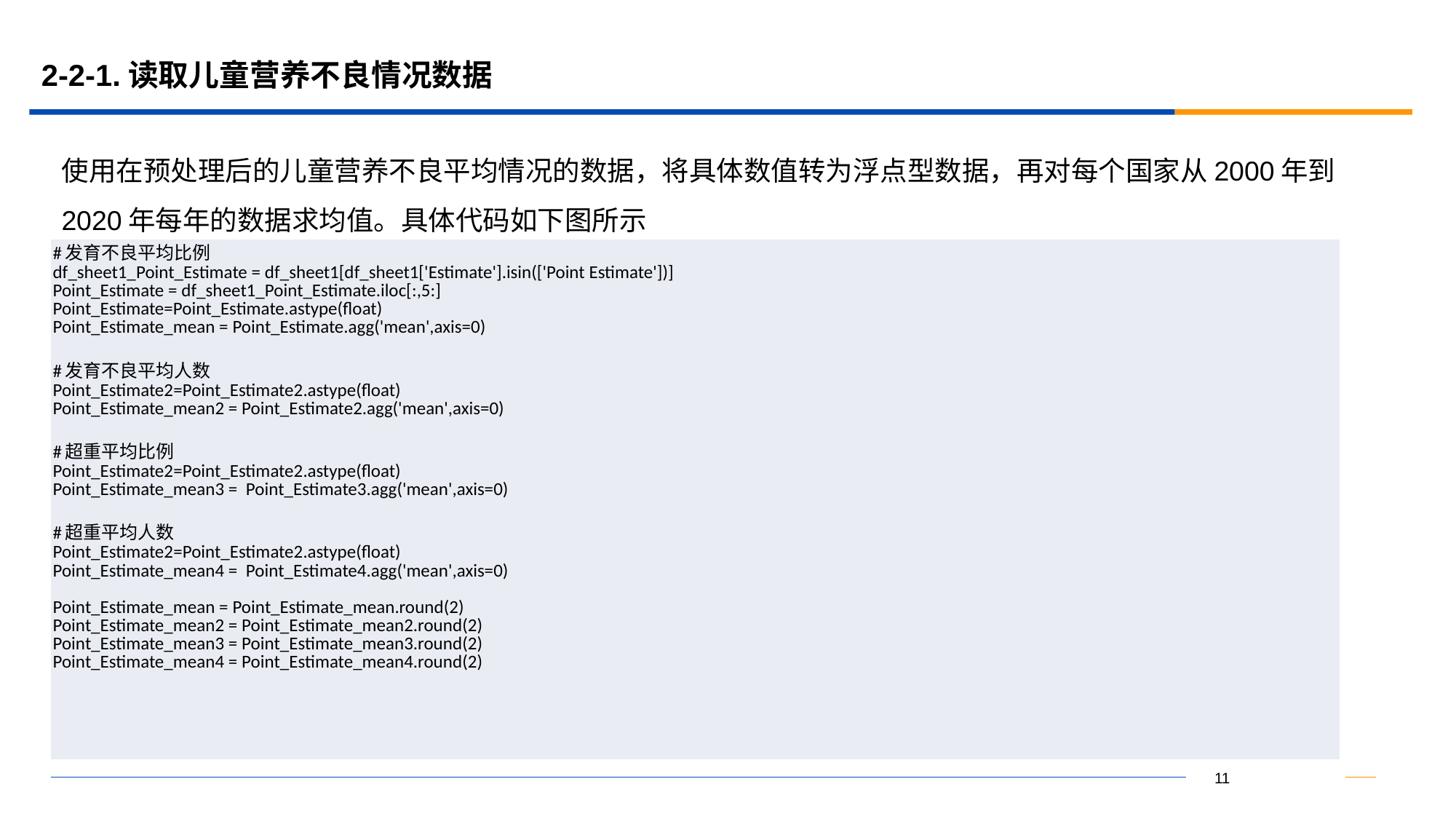

# 2-2-1.读取儿童营养不良情况数据
使用在预处理后的儿童营养不良平均情况的数据，将具体数值转为浮点型数据，再对每个国家从2000年到2020年每年的数据求均值。具体代码如下图所示

| #发育不良平均比例 df\_sheet1\_Point\_Estimate = df\_sheet1[df\_sheet1['Estimate'].isin(['Point Estimate'])] Point\_Estimate = df\_sheet1\_Point\_Estimate.iloc[:,5:] Point\_Estimate=Point\_Estimate.astype(float) Point\_Estimate\_mean = Point\_Estimate.agg('mean',axis=0)   #发育不良平均人数 Point\_Estimate2=Point\_Estimate2.astype(float) Point\_Estimate\_mean2 = Point\_Estimate2.agg('mean',axis=0)   #超重平均比例 Point\_Estimate2=Point\_Estimate2.astype(float) Point\_Estimate\_mean3 = Point\_Estimate3.agg('mean',axis=0)   #超重平均人数 Point\_Estimate2=Point\_Estimate2.astype(float) Point\_Estimate\_mean4 = Point\_Estimate4.agg('mean',axis=0)   Point\_Estimate\_mean = Point\_Estimate\_mean.round(2) Point\_Estimate\_mean2 = Point\_Estimate\_mean2.round(2) Point\_Estimate\_mean3 = Point\_Estimate\_mean3.round(2) Point\_Estimate\_mean4 = Point\_Estimate\_mean4.round(2) |
| --- |